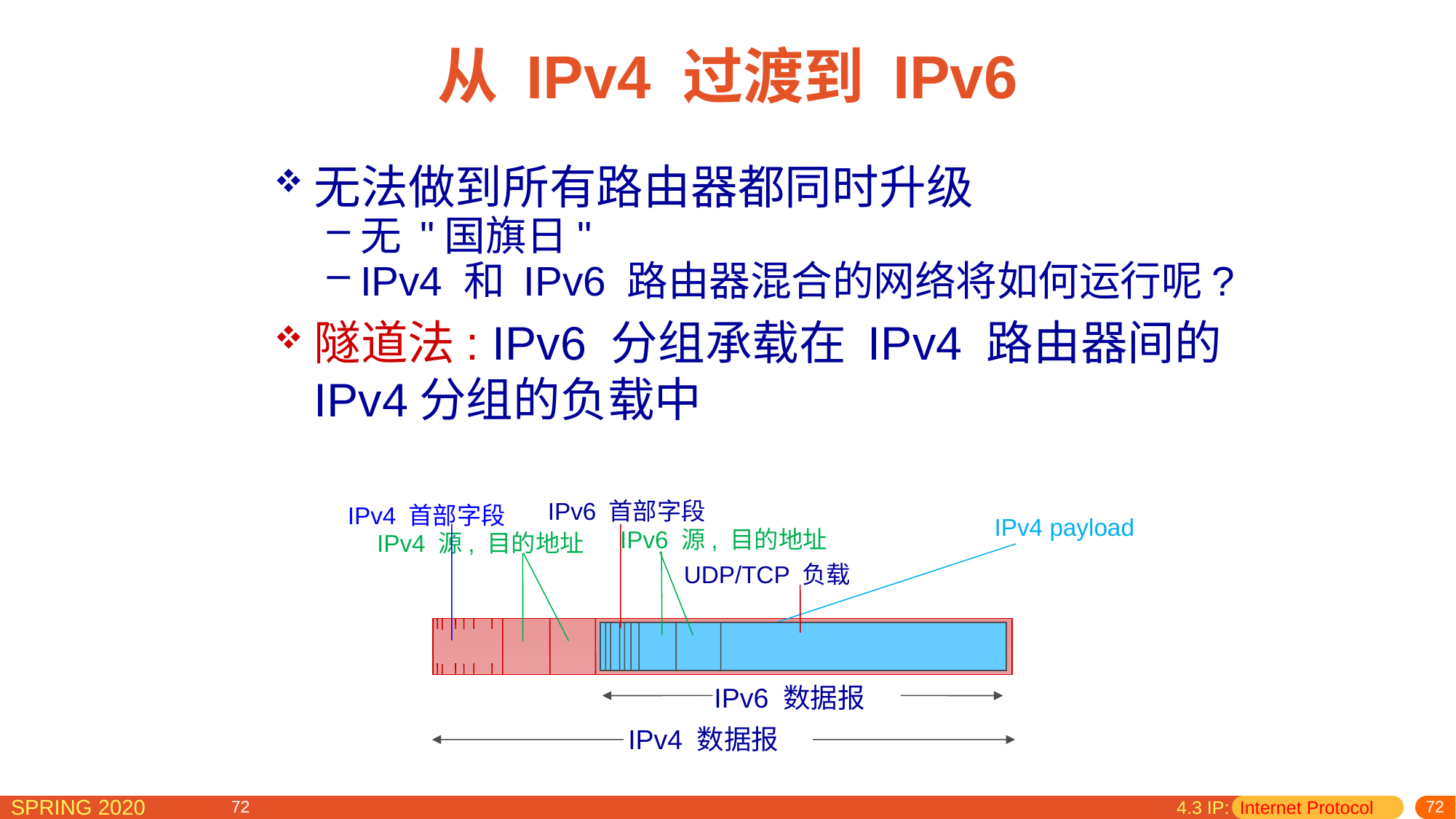

# 从 IPv4 过渡到 IPv6
无法做到所有路由器都同时升级
无 "国旗日"
IPv4 和 IPv6 路由器混合的网络将如何运行呢?
隧道法: IPv6 分组承载在 IPv4 路由器间的 IPv4分组的负载中
IPv4 首部字段
IPv6 首部字段
IPv6 源, 目的地址

UDP/TCP 负载

IPv4 payload

IPv4 源, 目的地址

IPv6 数据报

IPv4 数据报

4.3 IP:  Internet Protocol